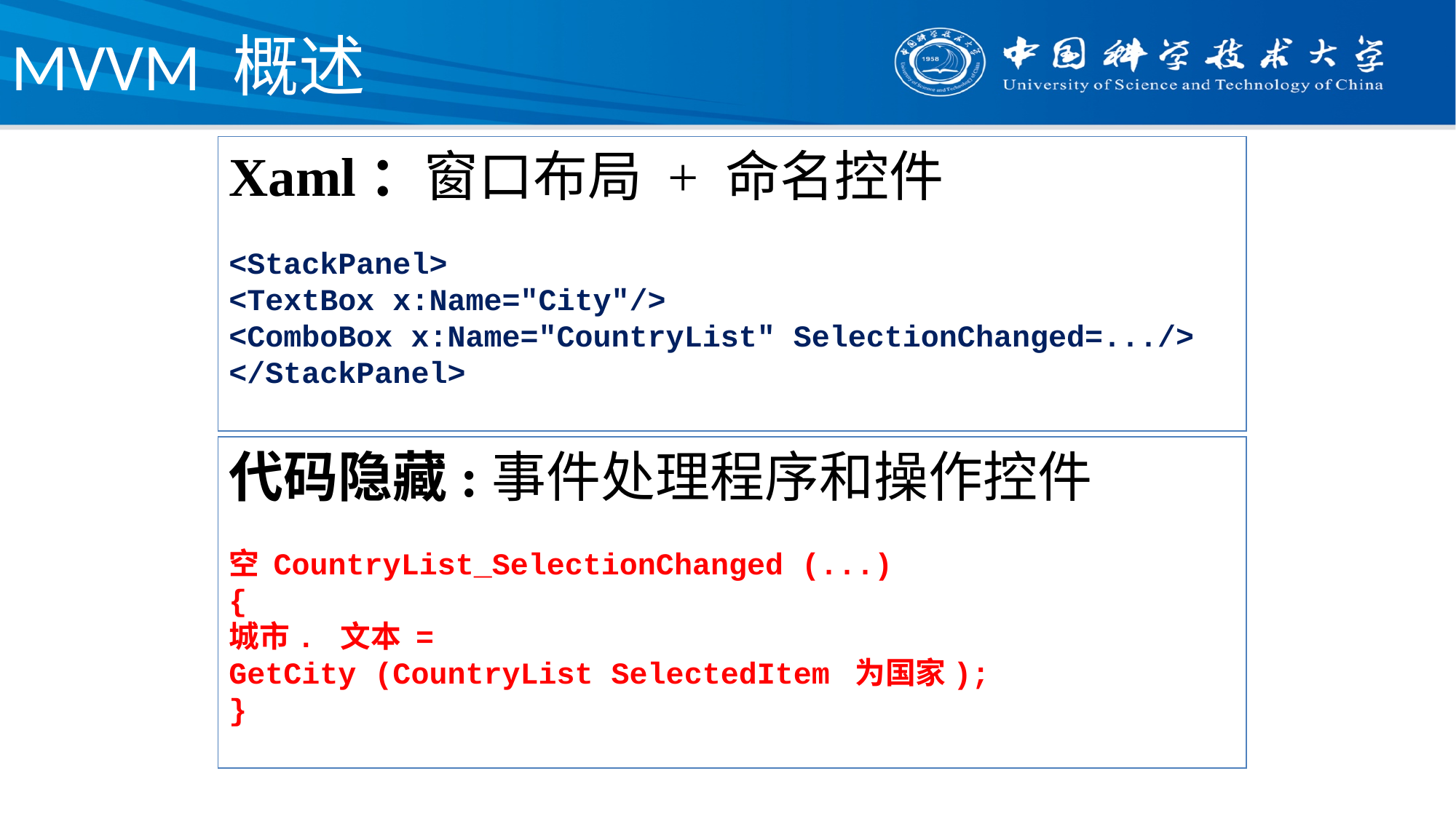

MVVM 概述
Xaml：窗口布局 + 命名控件

<StackPanel>
<TextBox x:Name="City"/>
<ComboBox x:Name="CountryList" SelectionChanged=.../>
</StackPanel>

代码隐藏:事件处理程序和操作控件

空 CountryList_SelectionChanged (...)
{
城市. 文本 =
GetCity (CountryList SelectedItem 为国家);
}